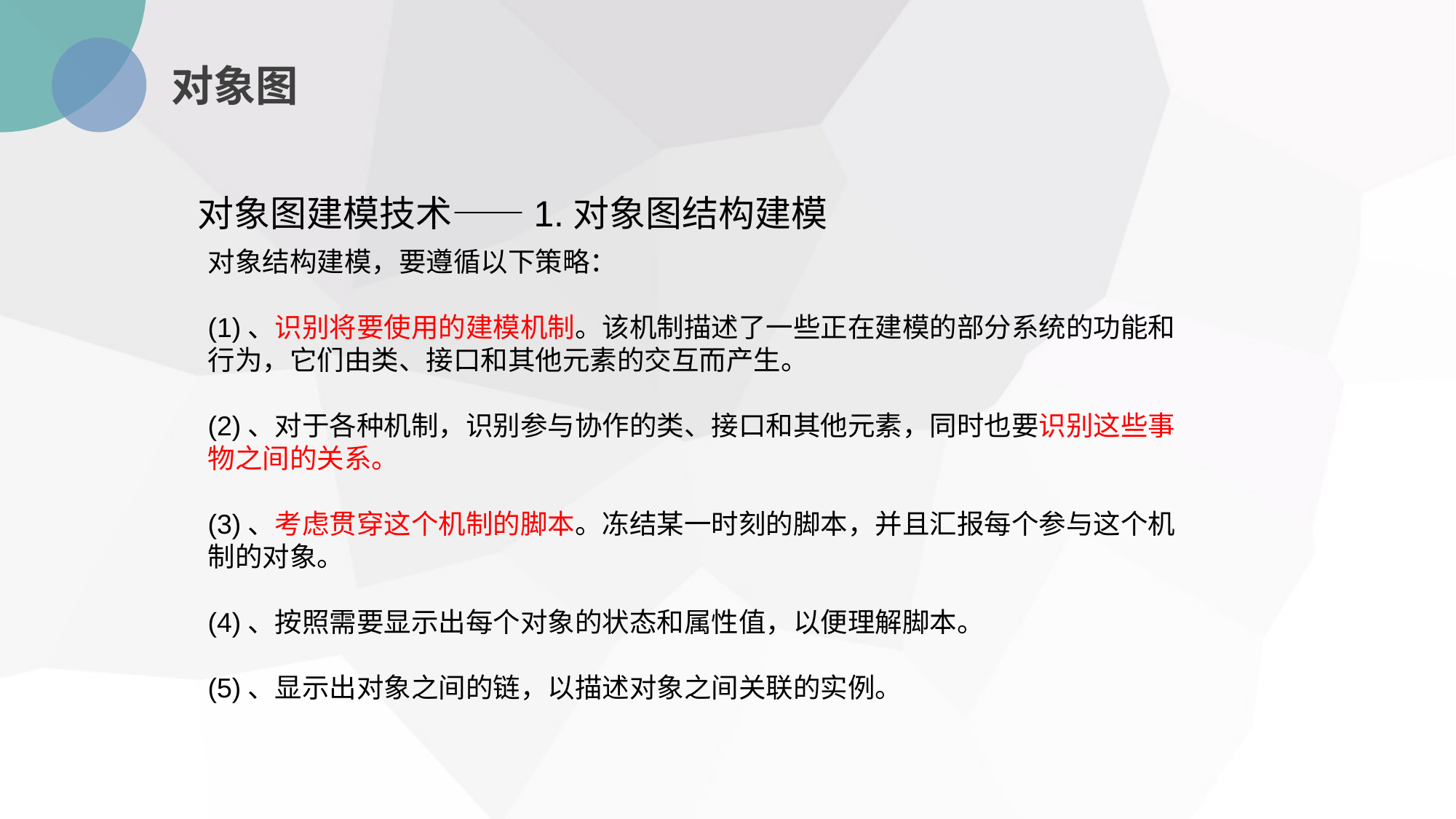

对象图
对象图建模技术——1.对象图结构建模
对象结构建模，要遵循以下策略：

(1)、识别将要使用的建模机制。该机制描述了一些正在建模的部分系统的功能和行为，它们由类、接口和其他元素的交互而产生。

(2)、对于各种机制，识别参与协作的类、接口和其他元素，同时也要识别这些事物之间的关系。

(3)、考虑贯穿这个机制的脚本。冻结某一时刻的脚本，并且汇报每个参与这个机制的对象。

(4)、按照需要显示出每个对象的状态和属性值，以便理解脚本。

(5)、显示出对象之间的链，以描述对象之间关联的实例。